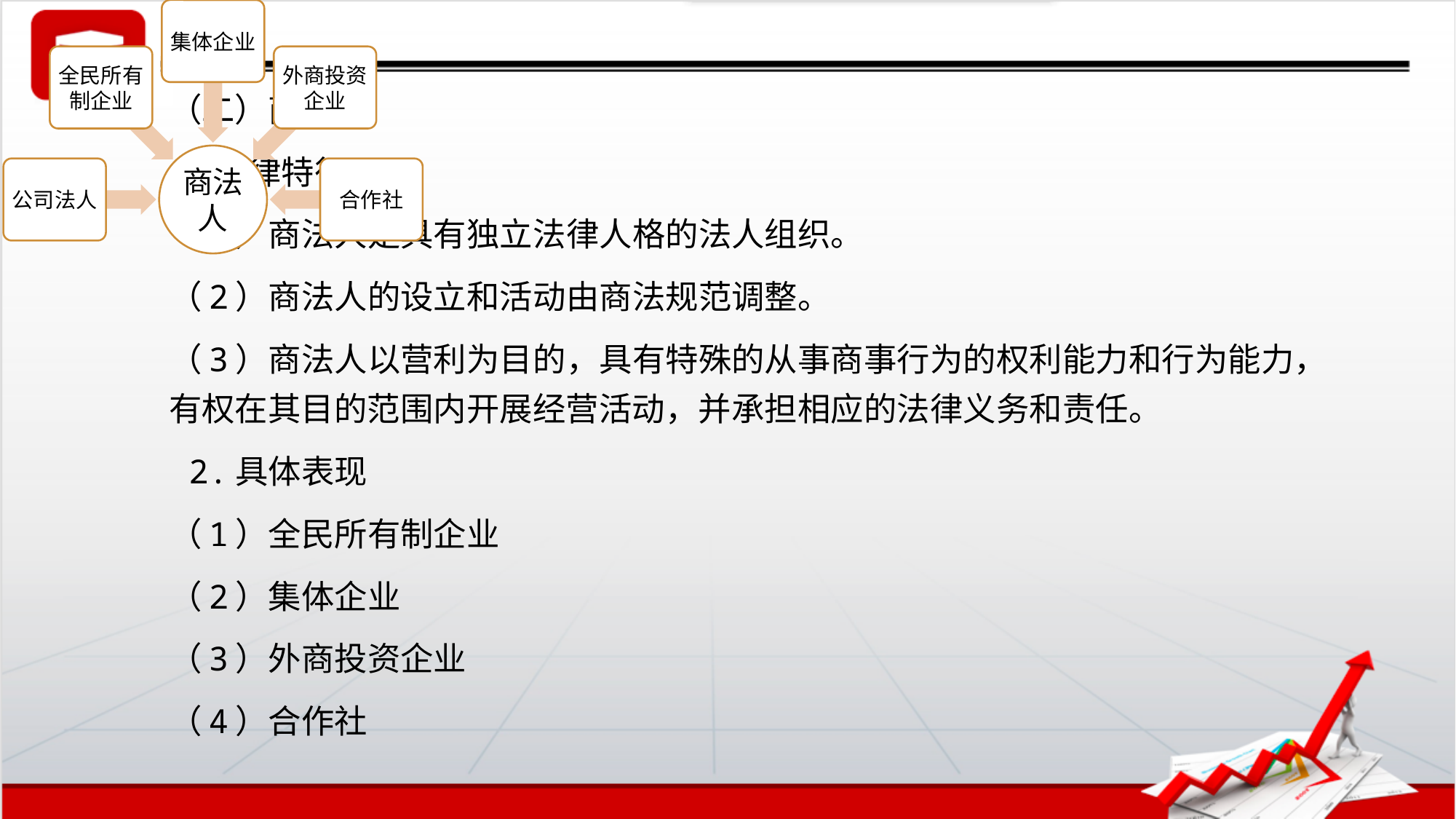

（二）商法人
1.法律特征
（1）商法人是具有独立法律人格的法人组织。
（2）商法人的设立和活动由商法规范调整。
（3）商法人以营利为目的，具有特殊的从事商事行为的权利能力和行为能力，有权在其目的范围内开展经营活动，并承担相应的法律义务和责任。
 2.具体表现
（1）全民所有制企业
（2）集体企业
（3）外商投资企业
（4）合作社
商法人
公司法人
全民所有制企业
集体企业
外商投资企业
合作社